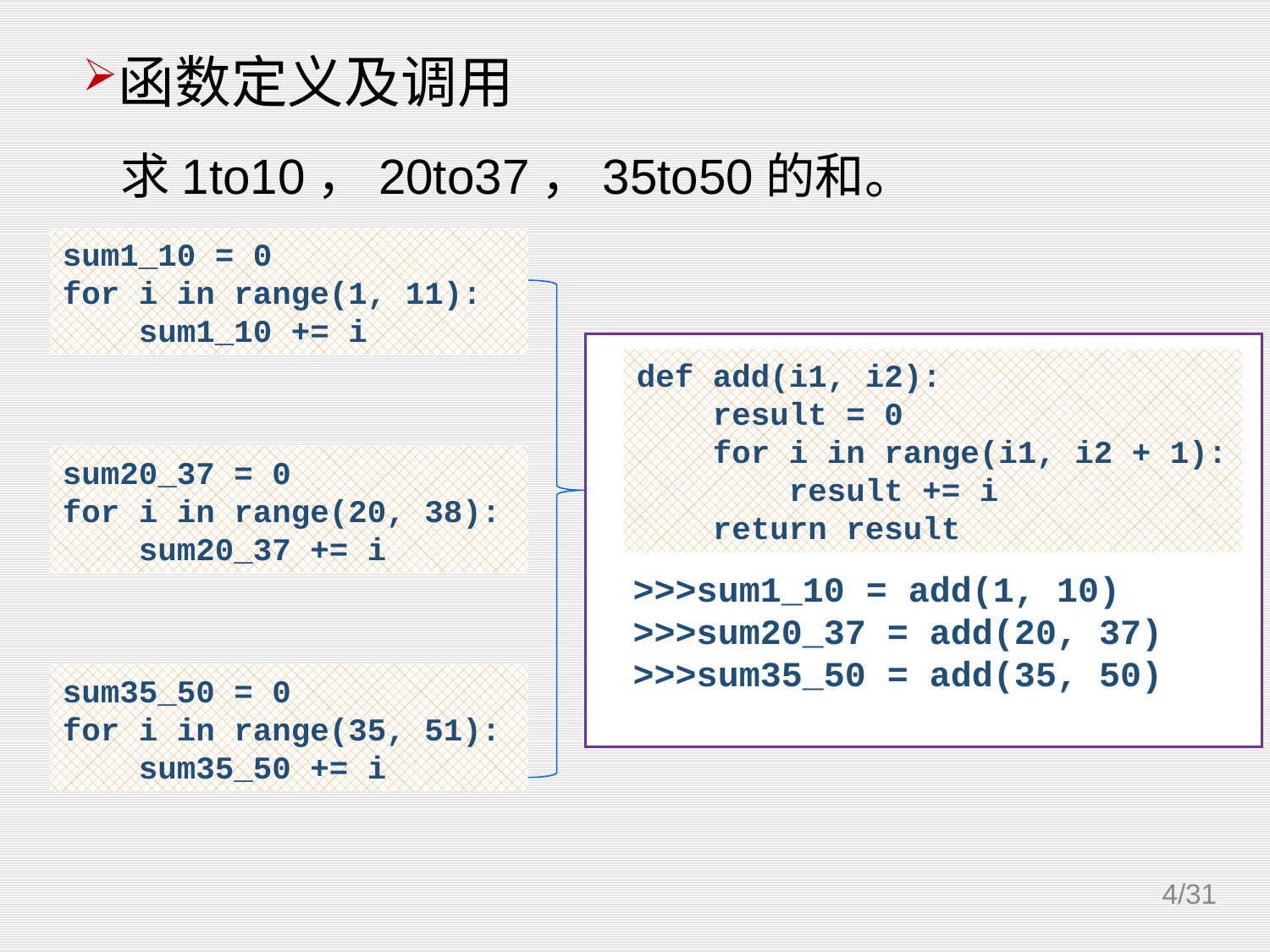

函数定义及调用
求1to10，20to37，35to50的和。
sum1_10 = 0
for i in range(1, 11):
    sum1_10 += i

def add(i1, i2):
    result = 0
    for i in range(i1, i2 + 1):
        result += i
    return result
>>>sum1_10 = add(1, 10)
>>>sum20_37 = add(20, 37)
>>>sum35_50 = add(35, 50)
sum20_37 = 0
for i in range(20, 38):
    sum20_37 += i
sum35_50 = 0
for i in range(35, 51):
    sum35_50 += i